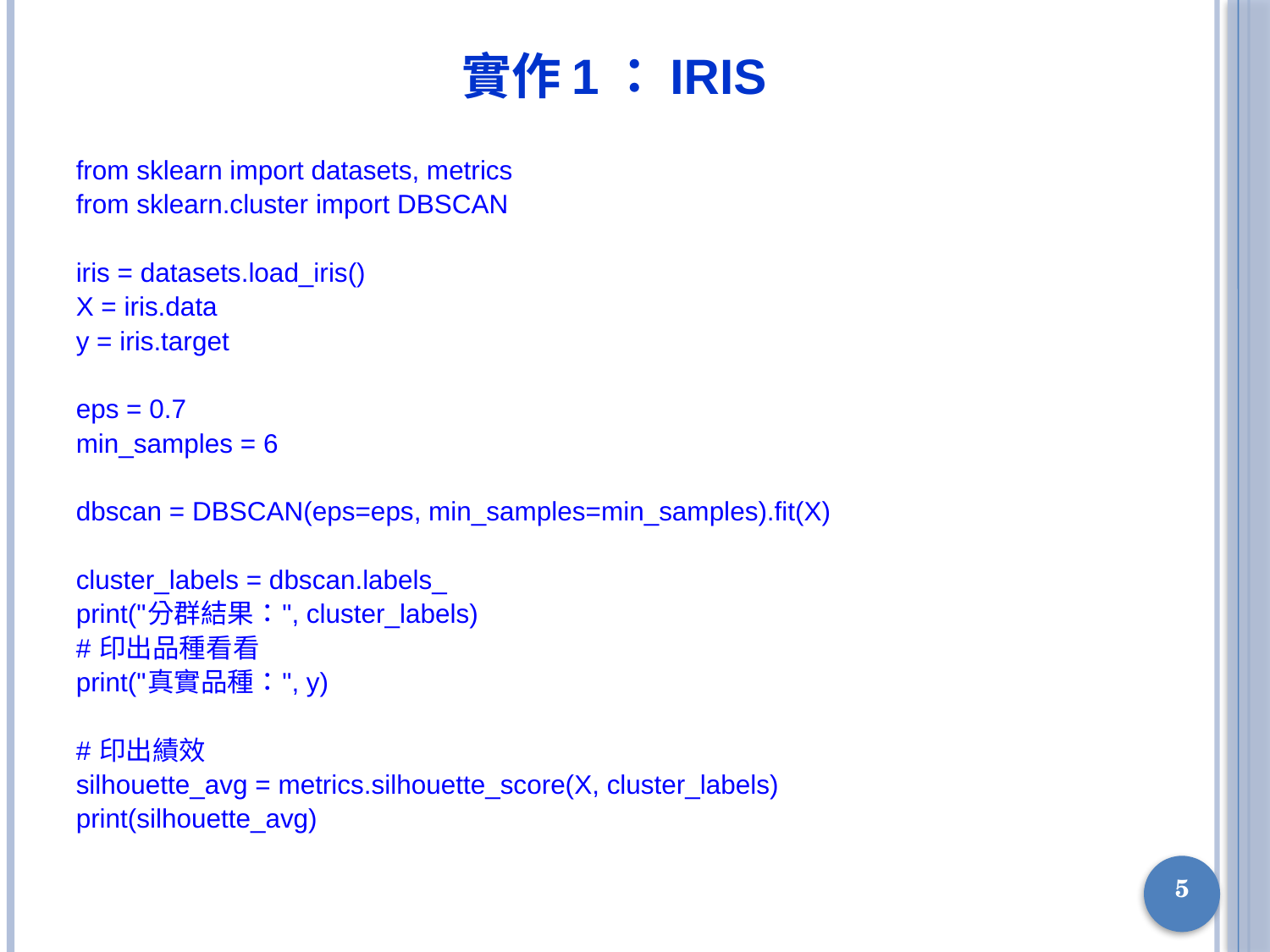

# 實作1：IRIS
from sklearn import datasets, metrics
from sklearn.cluster import DBSCAN

iris = datasets.load_iris()
X = iris.data
y = iris.target

eps = 0.7
min_samples = 6

dbscan = DBSCAN(eps=eps, min_samples=min_samples).fit(X)

cluster_labels = dbscan.labels_
print("分群結果：", cluster_labels)
# 印出品種看看
print("真實品種：", y)

# 印出績效
silhouette_avg = metrics.silhouette_score(X, cluster_labels)
print(silhouette_avg)

5